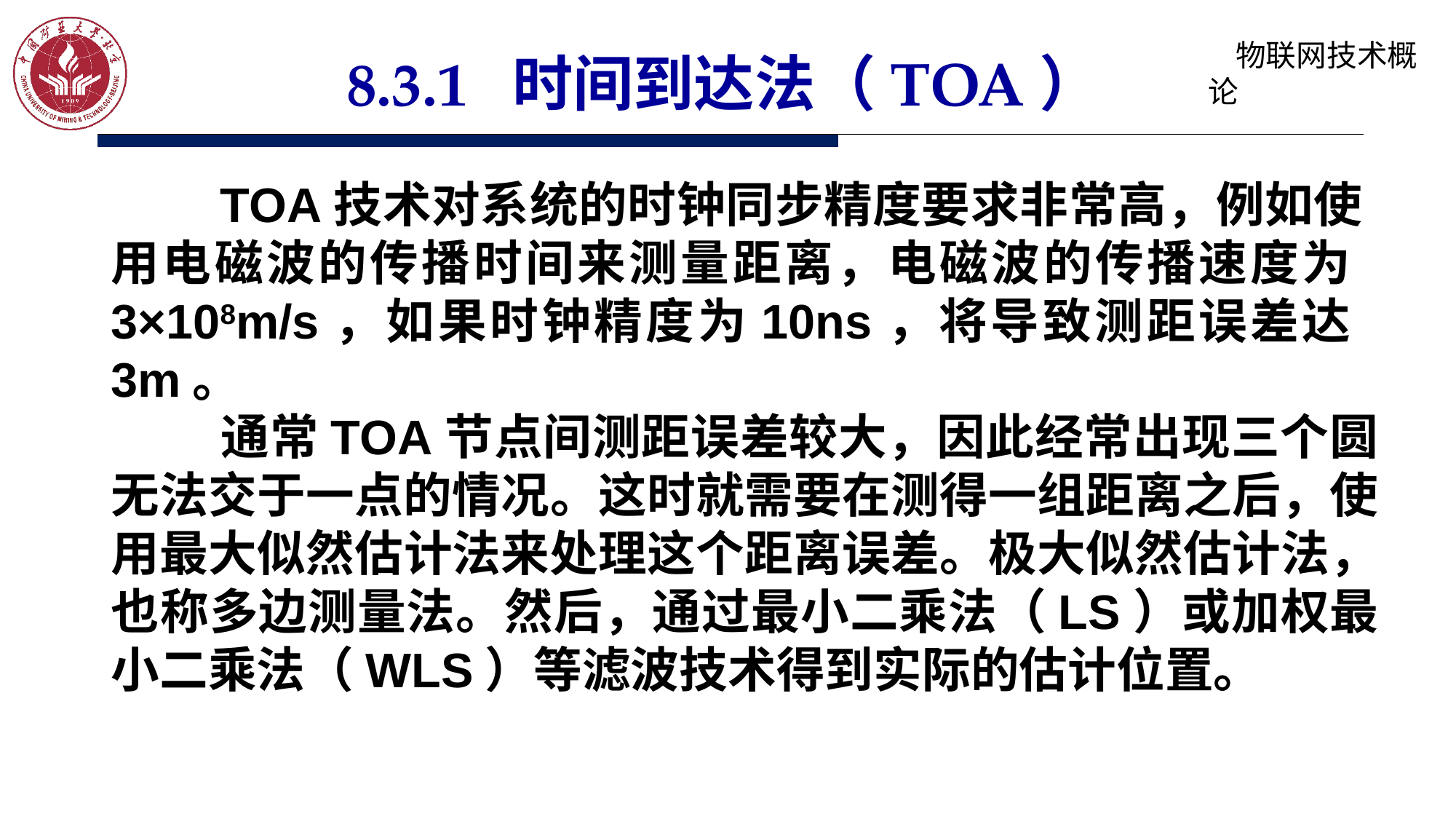

# 8.3.1  时间到达法（TOA）
	TOA技术对系统的时钟同步精度要求非常高，例如使用电磁波的传播时间来测量距离，电磁波的传播速度为3×108m/s，如果时钟精度为10ns，将导致测距误差达3m。

	通常TOA节点间测距误差较大，因此经常出现三个圆无法交于一点的情况。这时就需要在测得一组距离之后，使用最大似然估计法来处理这个距离误差。极大似然估计法，也称多边测量法。然后，通过最小二乘法（LS）或加权最小二乘法（WLS）等滤波技术得到实际的估计位置。